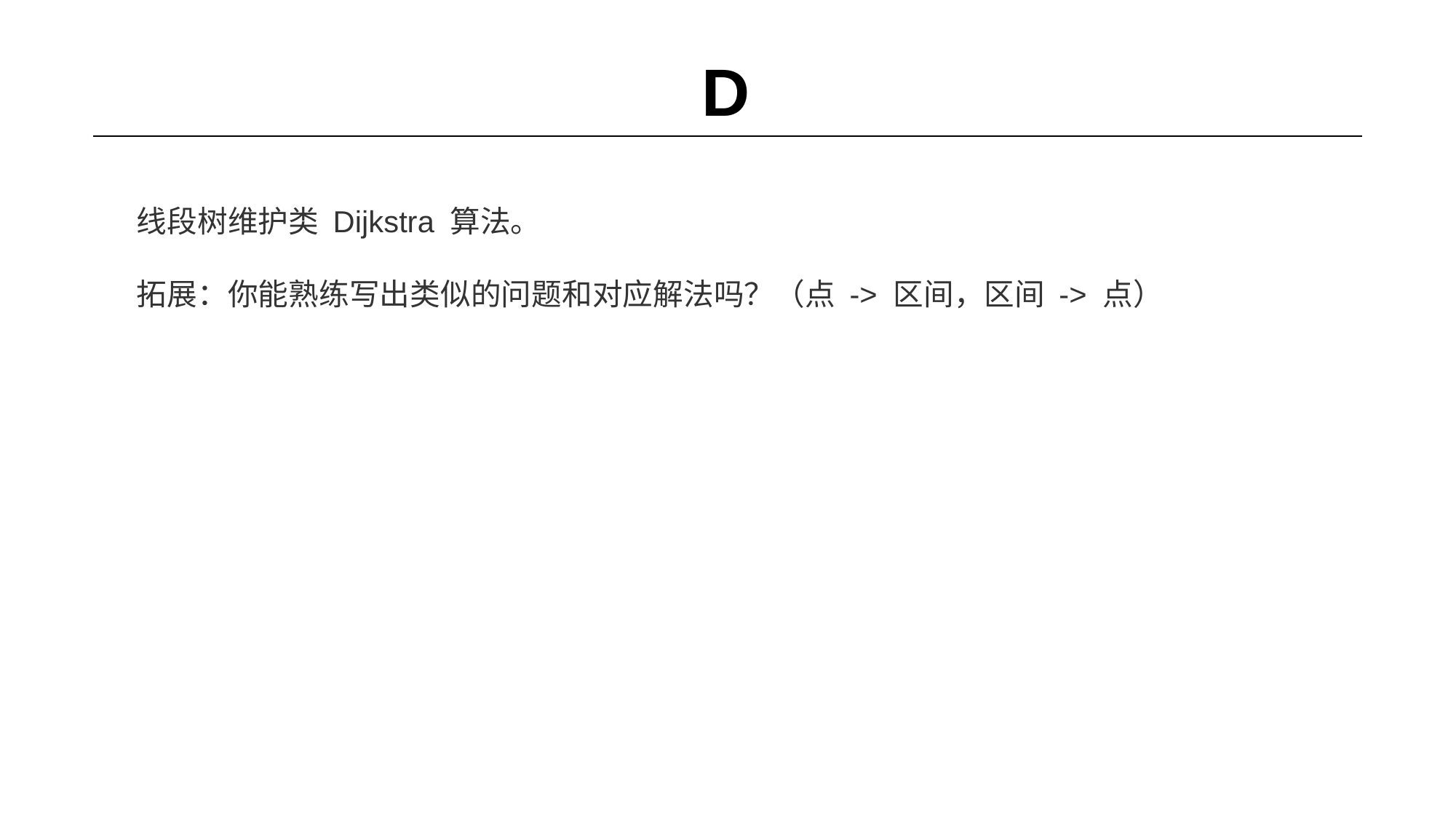

# D
线段树维护类 Dijkstra 算法。

拓展：你能熟练写出类似的问题和对应解法吗？（点 -> 区间，区间 -> 点）